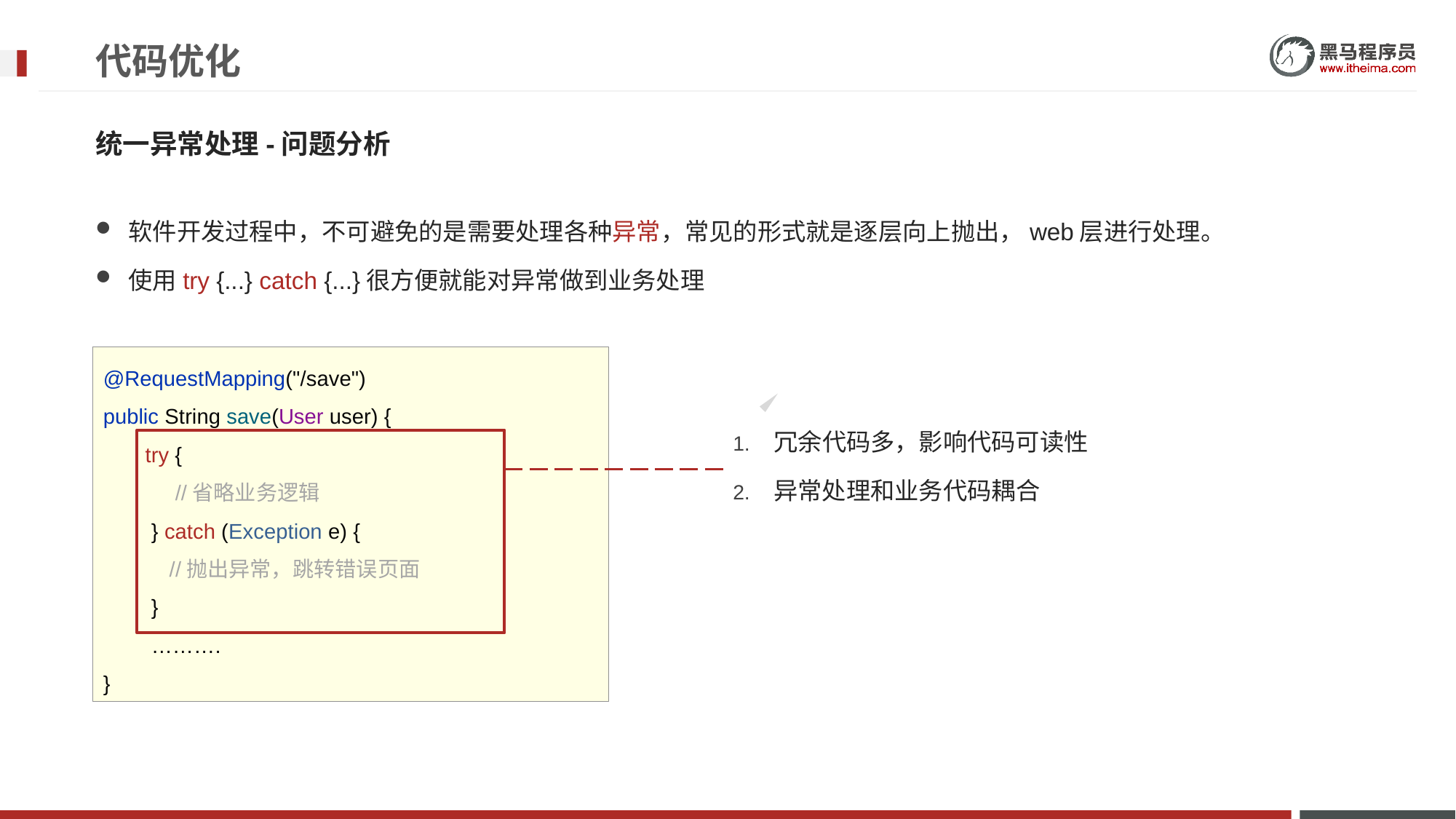

# 代码优化
统一异常处理-问题分析
软件开发过程中，不可避免的是需要处理各种异常，常见的形式就是逐层向上抛出，web层进行处理。
使用try {...} catch {...}很方便就能对异常做到业务处理
@RequestMapping("/save")
public String save(User user) {
       try {
            //省略业务逻辑
        } catch (Exception e) {
           //抛出异常，跳转错误页面
        }
        ……….
}

冗余代码多，影响代码可读性
异常处理和业务代码耦合